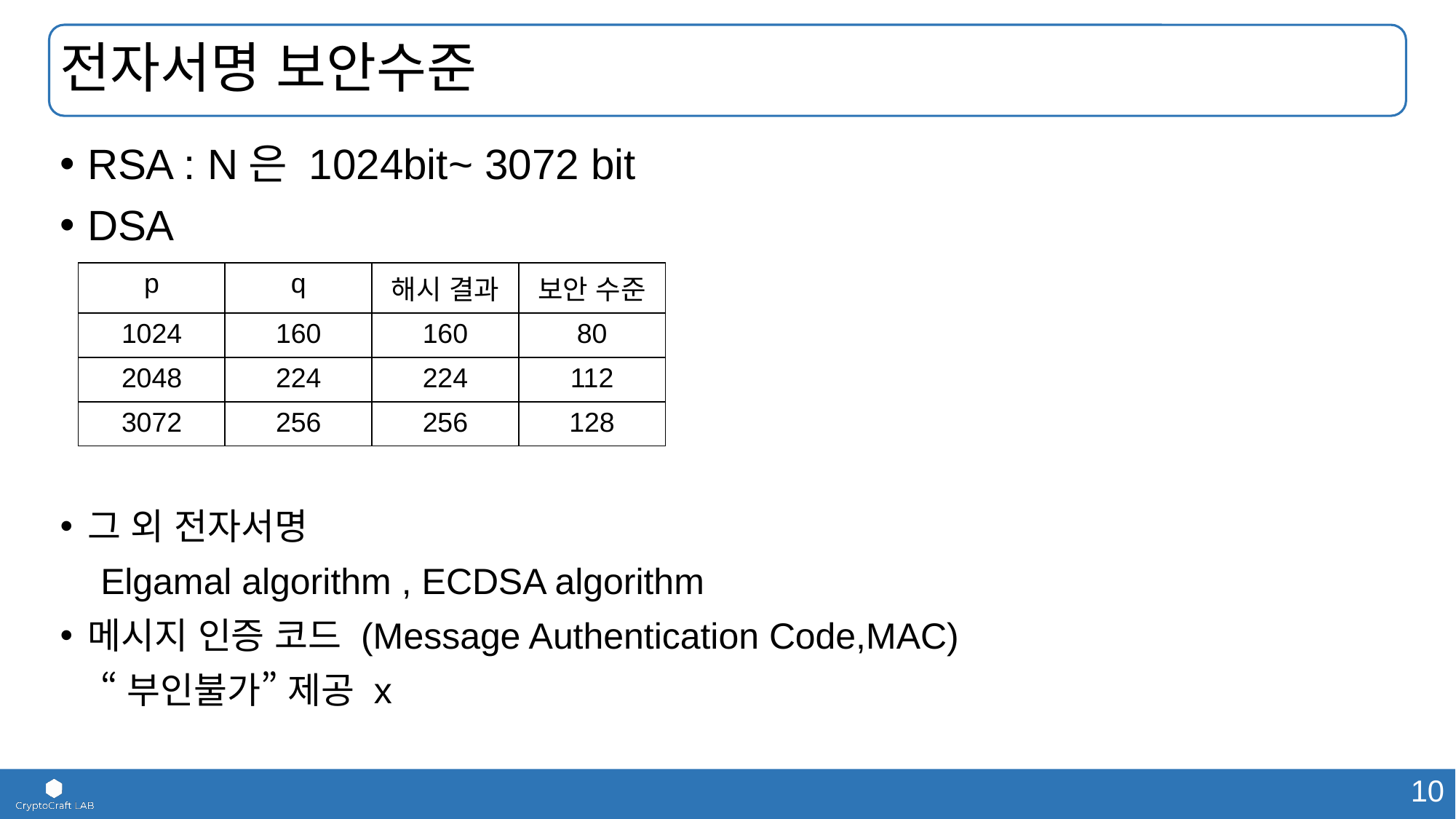

# 전자서명 보안수준
RSA : N은 1024bit~ 3072 bit
DSA

그 외 전자서명
    Elgamal algorithm , ECDSA algorithm
메시지 인증 코드 (Message Authentication Code,MAC)
    “부인불가” 제공 x

| p | q | 해시 결과 | 보안 수준 |
| --- | --- | --- | --- |
| 1024 | 160 | 160 | 80 |
| 2048 | 224 | 224 | 112 |
| 3072 | 256 | 256 | 128 |